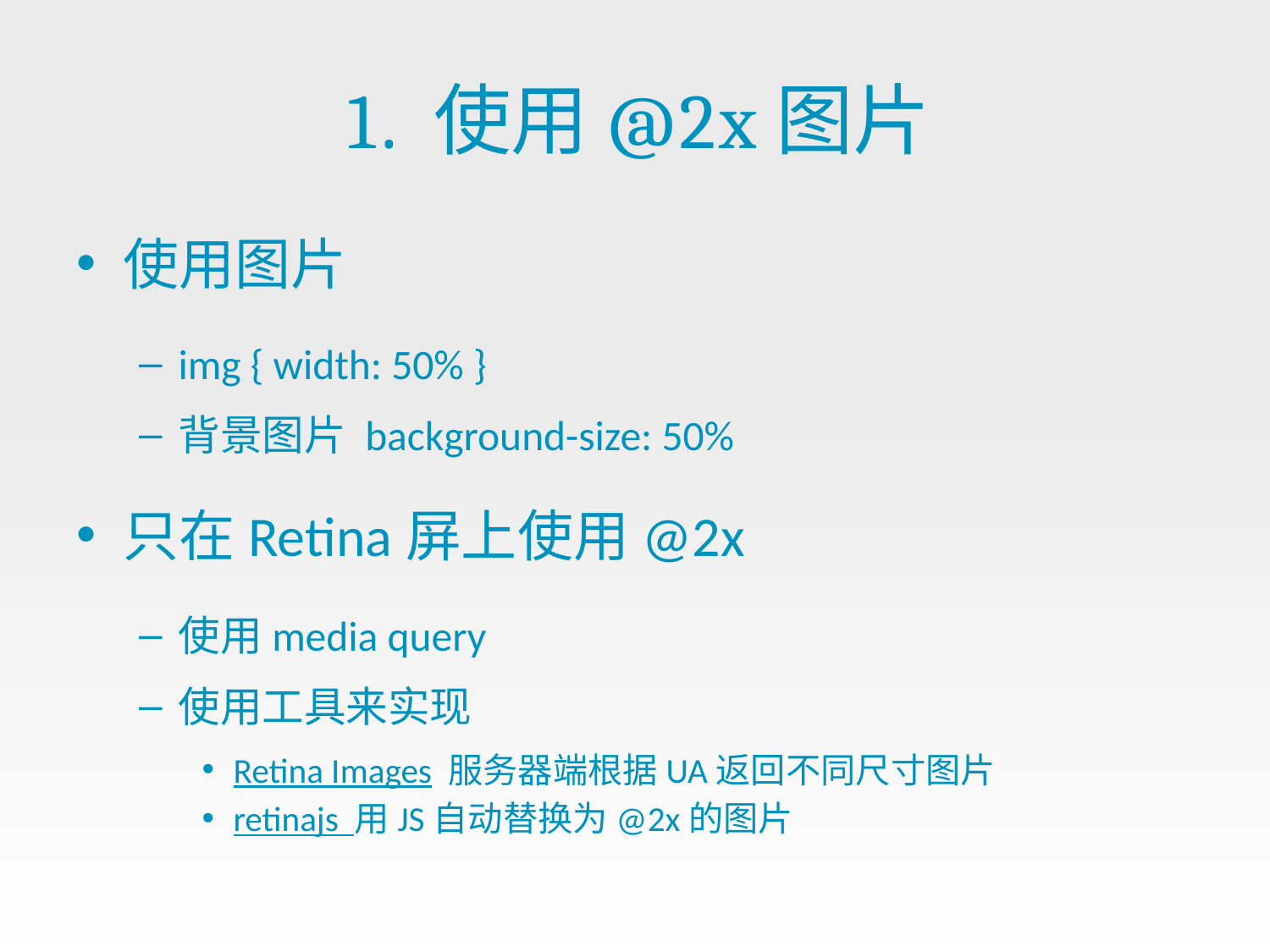

# 1. 使用@2x图片
使用图片
img { width: 50% }
背景图片 background-size: 50%
只在Retina屏上使用@2x
使用media query
使用工具来实现
Retina Images 服务器端根据UA返回不同尺寸图片
retinajs  用JS自动替换为@2x的图片